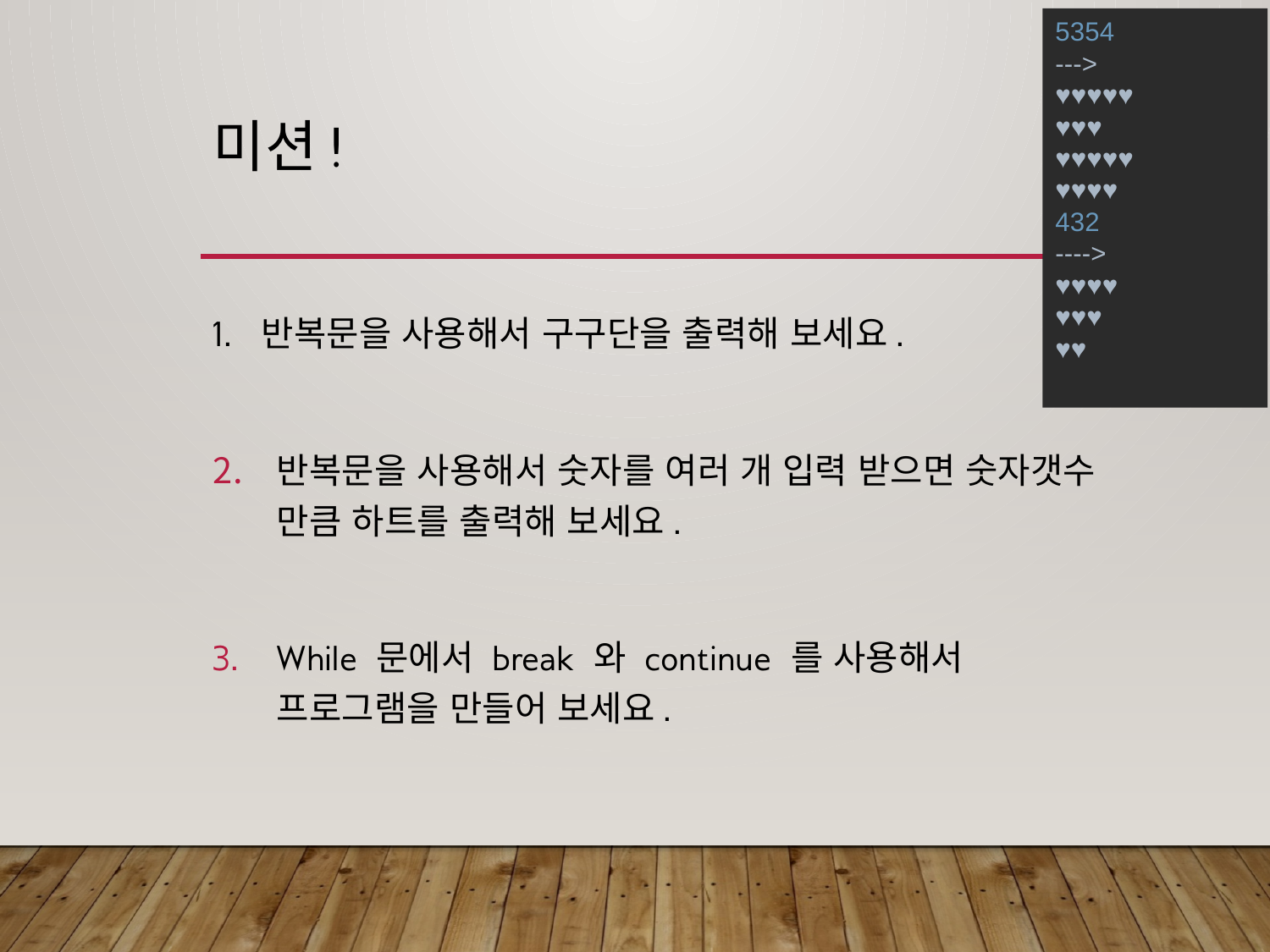

5354
--->
♥♥♥♥♥
♥♥♥
♥♥♥♥♥
♥♥♥♥
432
---->
♥♥♥♥
♥♥♥
♥♥
# 미션!
1.  반복문을 사용해서 구구단을 출력해 보세요.

반복문을 사용해서 숫자를 여러 개 입력 받으면 숫자갯수 만큼 하트를 출력해 보세요.

While 문에서 break 와 continue 를 사용해서 프로그램을 만들어 보세요.